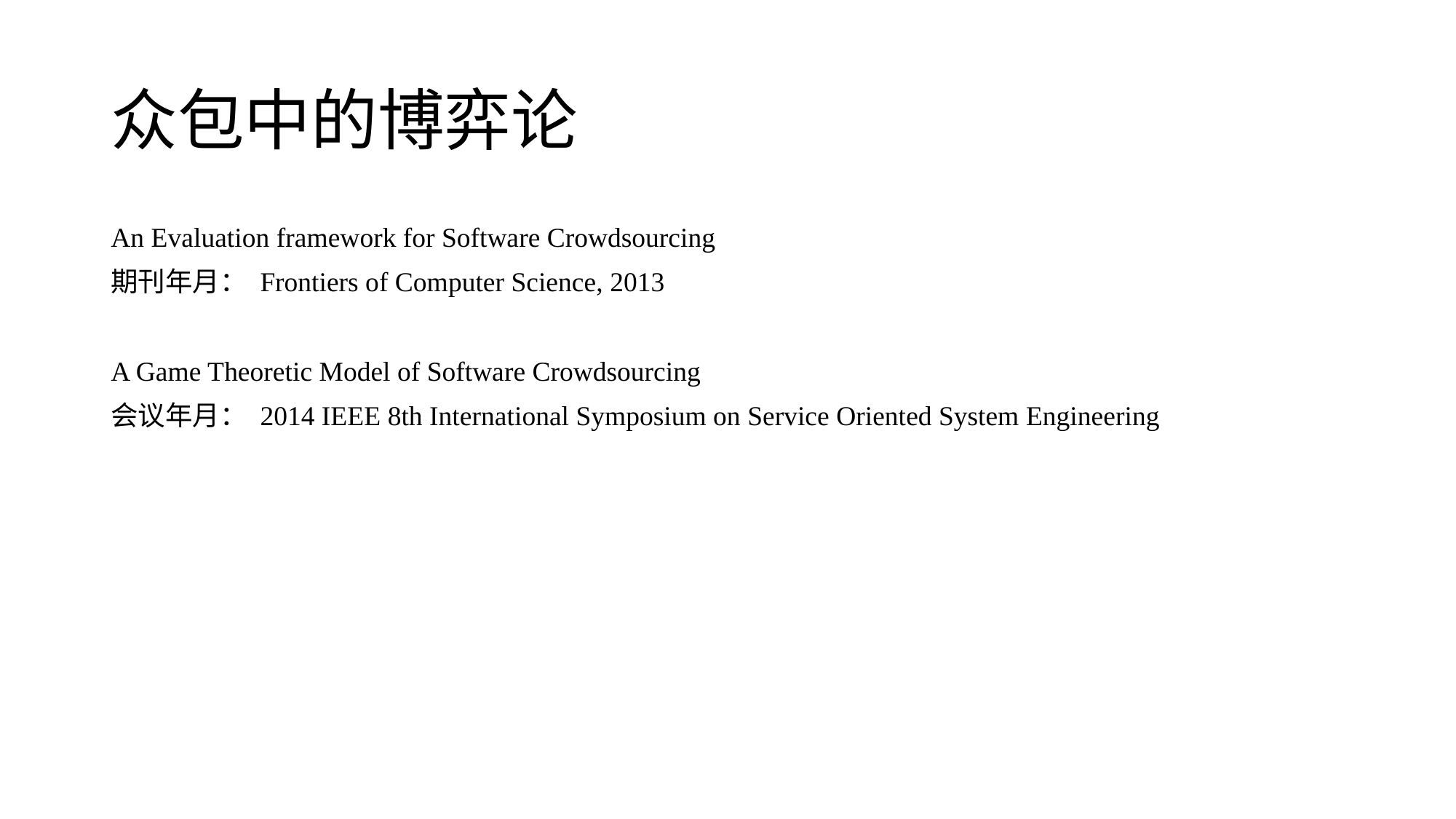

# 众包中的博弈论
An Evaluation framework for Software Crowdsourcing
期刊年月： Frontiers of Computer Science, 2013

A Game Theoretic Model of Software Crowdsourcing
会议年月： 2014 IEEE 8th International Symposium on Service Oriented System Engineering